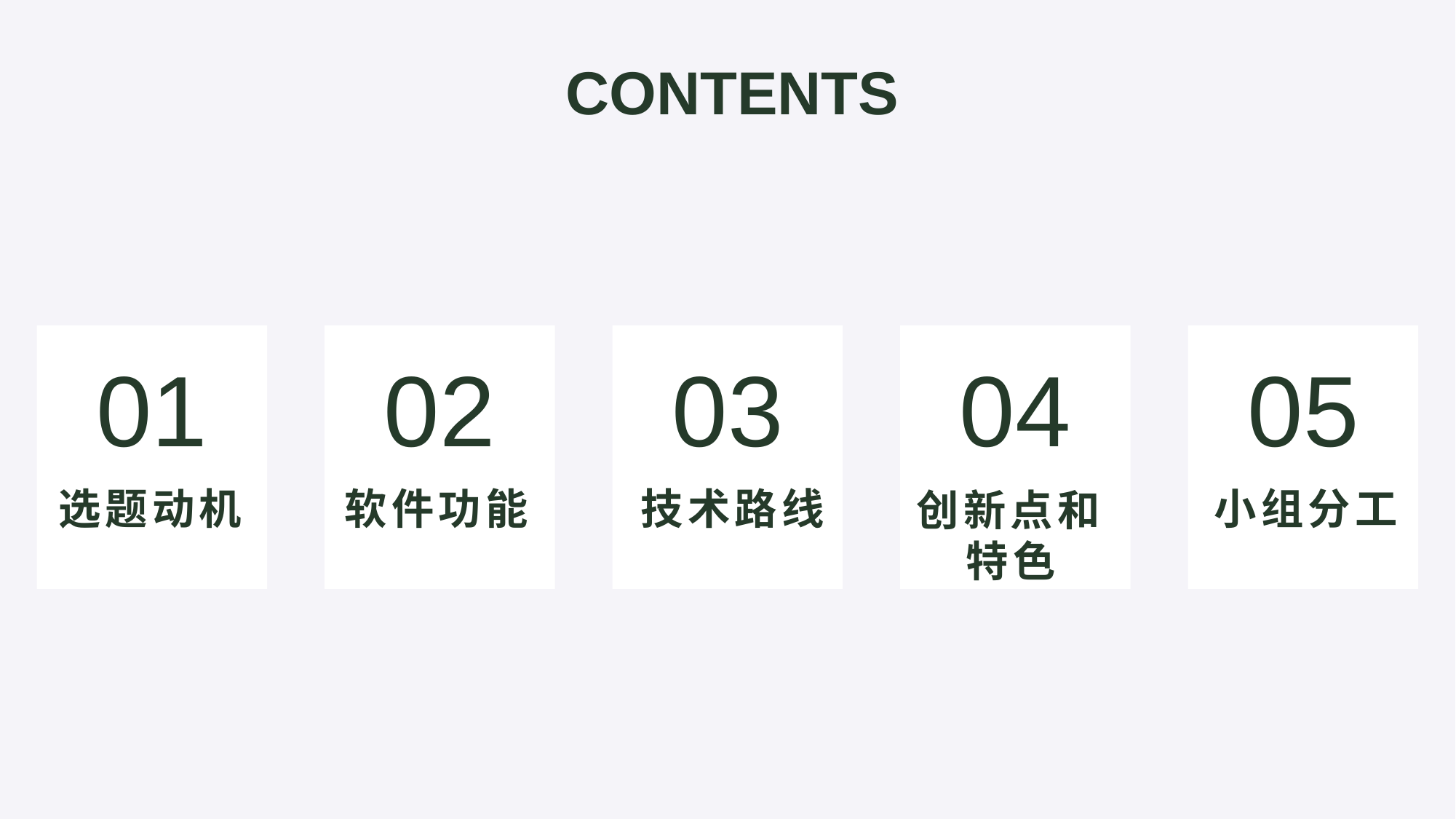

CONTENTS

01
选题动机

02
软件功能

03

04

05
小组分工
技术路线
创新点和特色